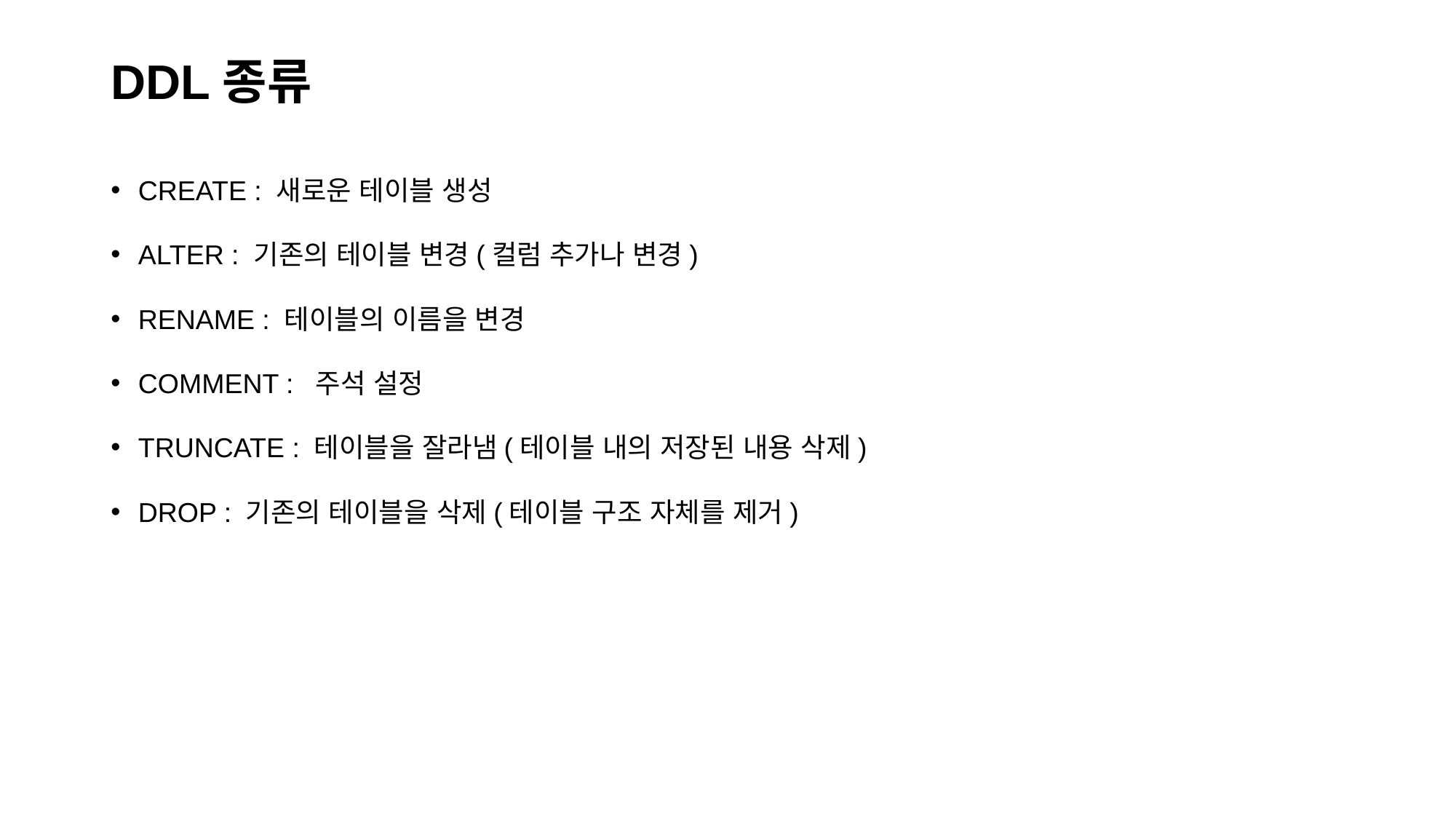

# DDL종류
CREATE : 새로운 테이블 생성
ALTER : 기존의 테이블 변경(컬럼 추가나 변경)
RENAME : 테이블의 이름을 변경
COMMENT :  주석 설정
TRUNCATE : 테이블을 잘라냄(테이블 내의 저장된 내용 삭제)
DROP : 기존의 테이블을 삭제(테이블 구조 자체를 제거)